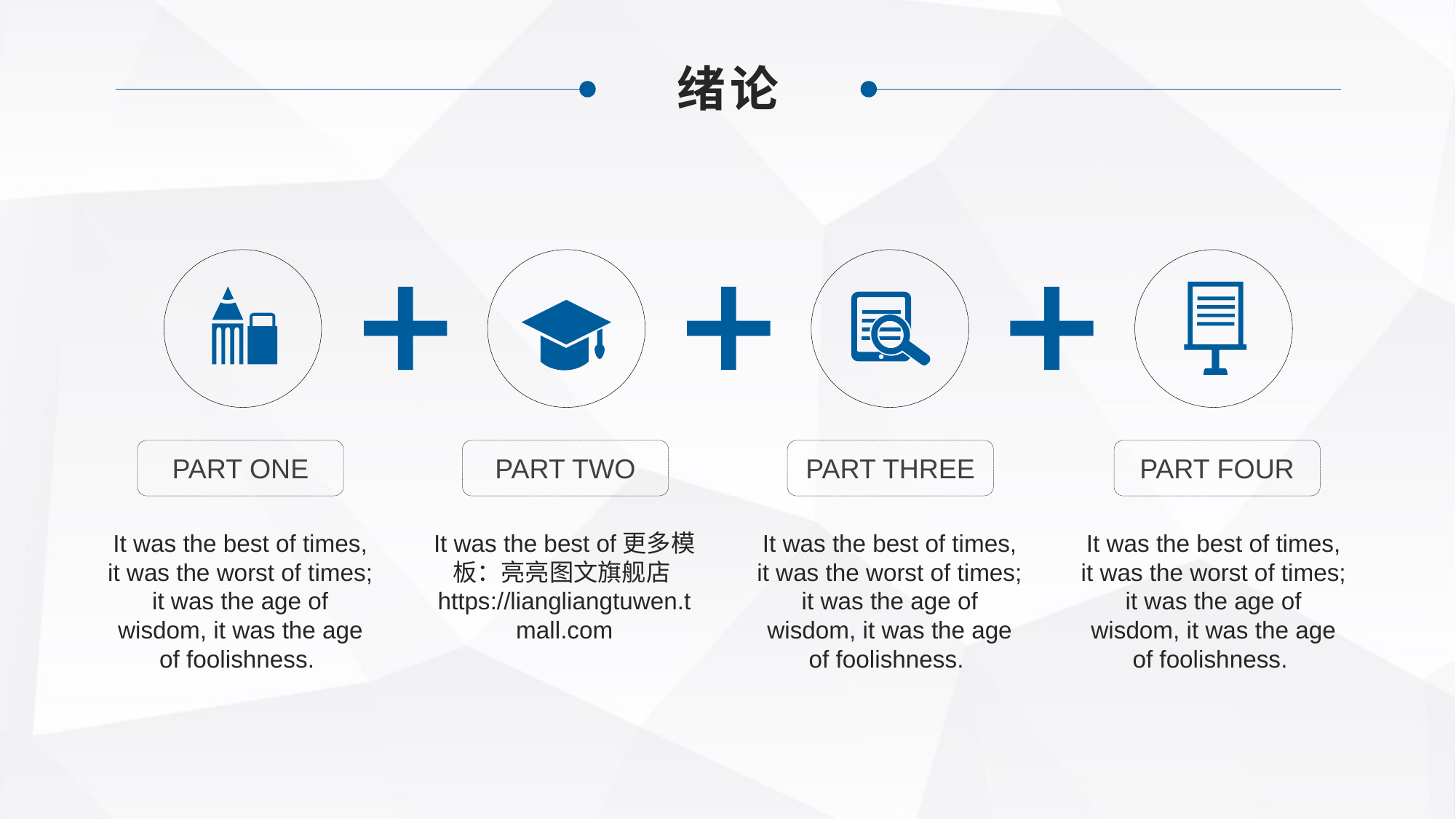

绪论

PART ONE
PART TWO
PART THREE
PART FOUR
It was the best of times, it was the worst of times; it was the age of wisdom, it was the age of foolishness.
It was the best of times, it was the worst of times; it was the age of wisdom, it was the age of foolishness.
It was the best of times, it was the worst of times; it was the age of wisdom, it was the age of foolishness.
It was the best of更多模板：亮亮图文旗舰店https://liangliangtuwen.tmall.com